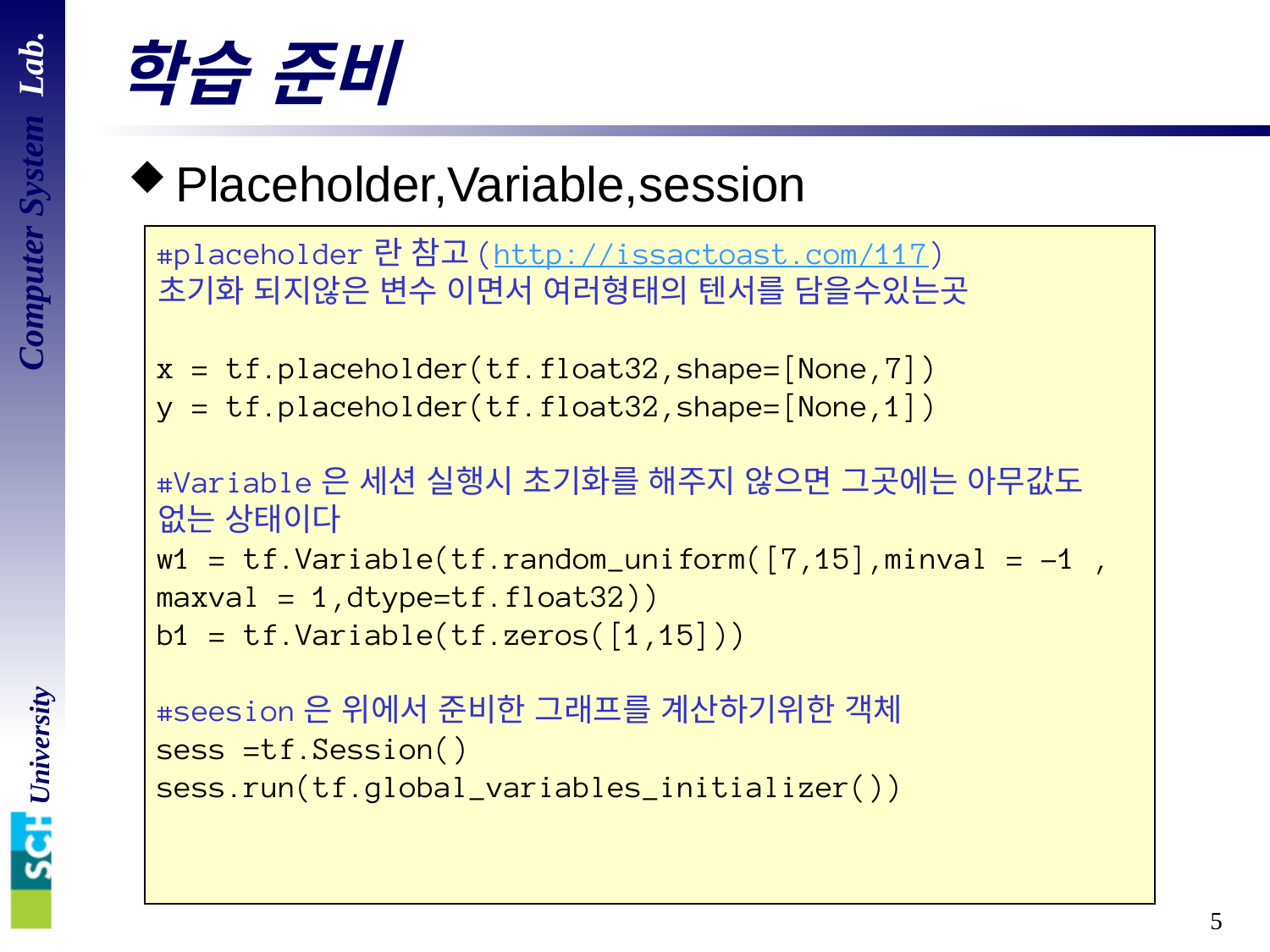

# 학습 준비

Placeholder,Variable,session
#placeholder란 참고(http://issactoast.com/117)
초기화 되지않은 변수 이면서 여러형태의 텐서를 담을수있는곳

x = tf.placeholder(tf.float32,shape=[None,7])
y = tf.placeholder(tf.float32,shape=[None,1])

#Variable은 세션 실행시 초기화를 해주지 않으면 그곳에는 아무값도 없는 상태이다
w1 = tf.Variable(tf.random_uniform([7,15],minval = -1 , maxval = 1,dtype=tf.float32))
b1 = tf.Variable(tf.zeros([1,15]))

#seesion은 위에서 준비한 그래프를 계산하기위한 객체
sess =tf.Session()
sess.run(tf.global_variables_initializer())